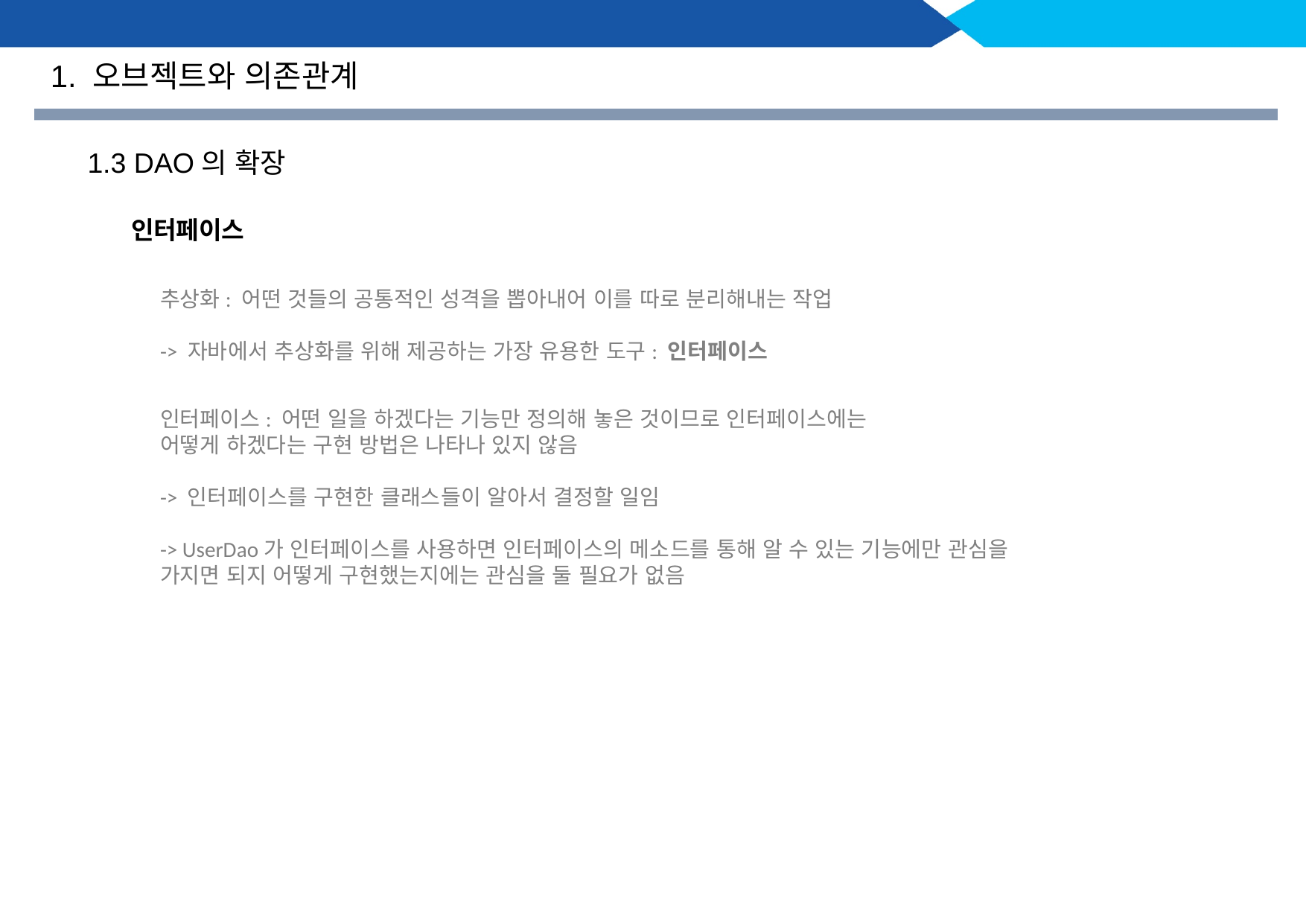

1. 오브젝트와 의존관계
1.3 DAO의 확장
인터페이스
추상화: 어떤 것들의 공통적인 성격을 뽑아내어 이를 따로 분리해내는 작업

-> 자바에서 추상화를 위해 제공하는 가장 유용한 도구: 인터페이스
인터페이스: 어떤 일을 하겠다는 기능만 정의해 놓은 것이므로 인터페이스에는
어떻게 하겠다는 구현 방법은 나타나 있지 않음

-> 인터페이스를 구현한 클래스들이 알아서 결정할 일임

-> UserDao가 인터페이스를 사용하면 인터페이스의 메소드를 통해 알 수 있는 기능에만 관심을 가지면 되지 어떻게 구현했는지에는 관심을 둘 필요가 없음